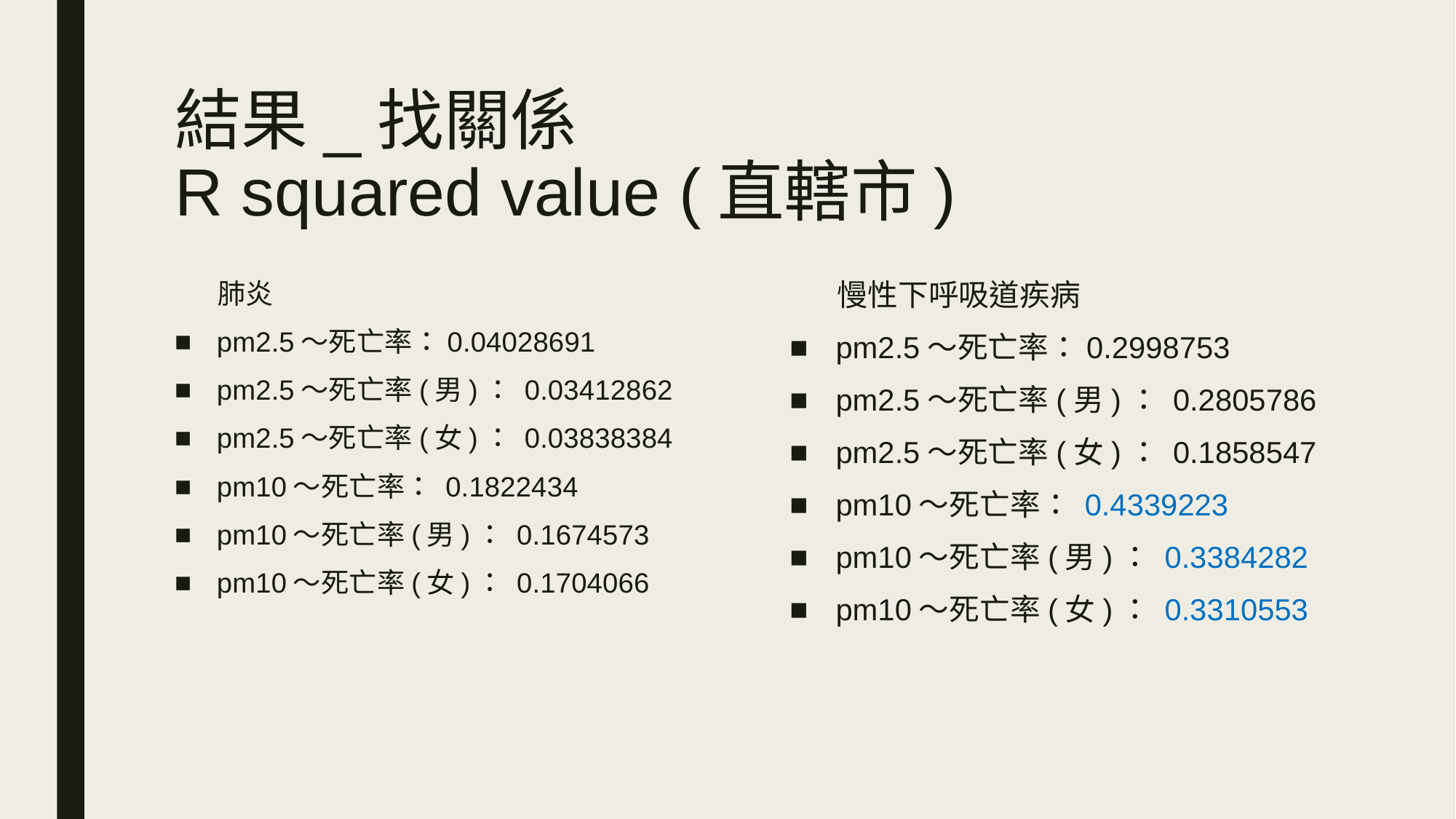

# 結果_找關係 R squared value (直轄市)
      肺炎
pm2.5～死亡率：0.04028691
pm2.5～死亡率(男)： 0.03412862
pm2.5～死亡率(女)： 0.03838384
pm10～死亡率： 0.1822434
pm10～死亡率(男)： 0.1674573
pm10～死亡率(女)： 0.1704066

      慢性下呼吸道疾病
pm2.5～死亡率：0.2998753
pm2.5～死亡率(男)： 0.2805786
pm2.5～死亡率(女)： 0.1858547
pm10～死亡率： 0.4339223
pm10～死亡率(男)： 0.3384282
pm10～死亡率(女)： 0.3310553